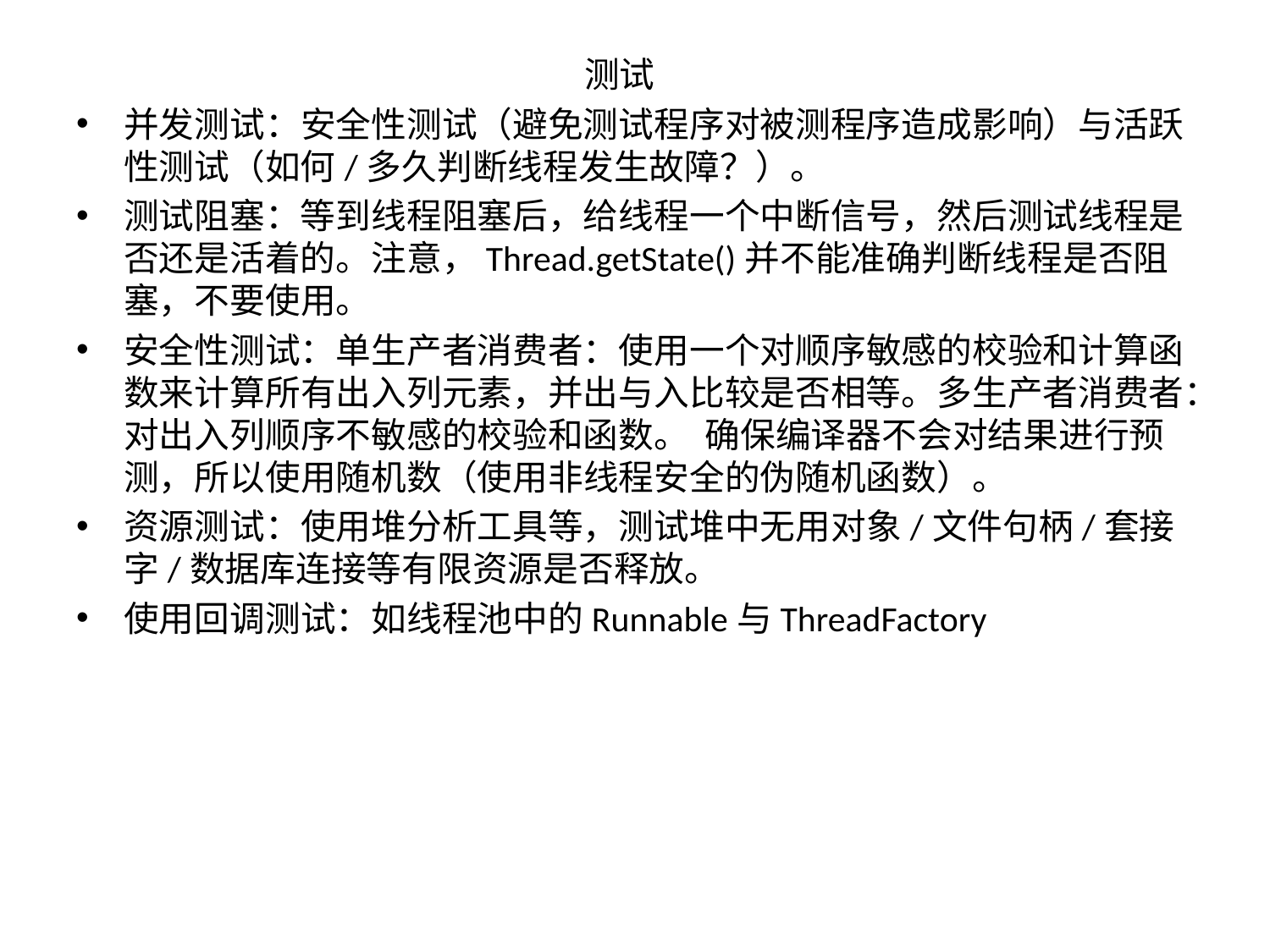

测试
并发测试：安全性测试（避免测试程序对被测程序造成影响）与活跃性测试（如何/多久判断线程发生故障？）。
测试阻塞：等到线程阻塞后，给线程一个中断信号，然后测试线程是否还是活着的。注意，Thread.getState()并不能准确判断线程是否阻塞，不要使用。
安全性测试：单生产者消费者：使用一个对顺序敏感的校验和计算函数来计算所有出入列元素，并出与入比较是否相等。多生产者消费者：对出入列顺序不敏感的校验和函数。  确保编译器不会对结果进行预测，所以使用随机数（使用非线程安全的伪随机函数）。
资源测试：使用堆分析工具等，测试堆中无用对象/文件句柄/套接字/数据库连接等有限资源是否释放。
使用回调测试：如线程池中的Runnable与ThreadFactory